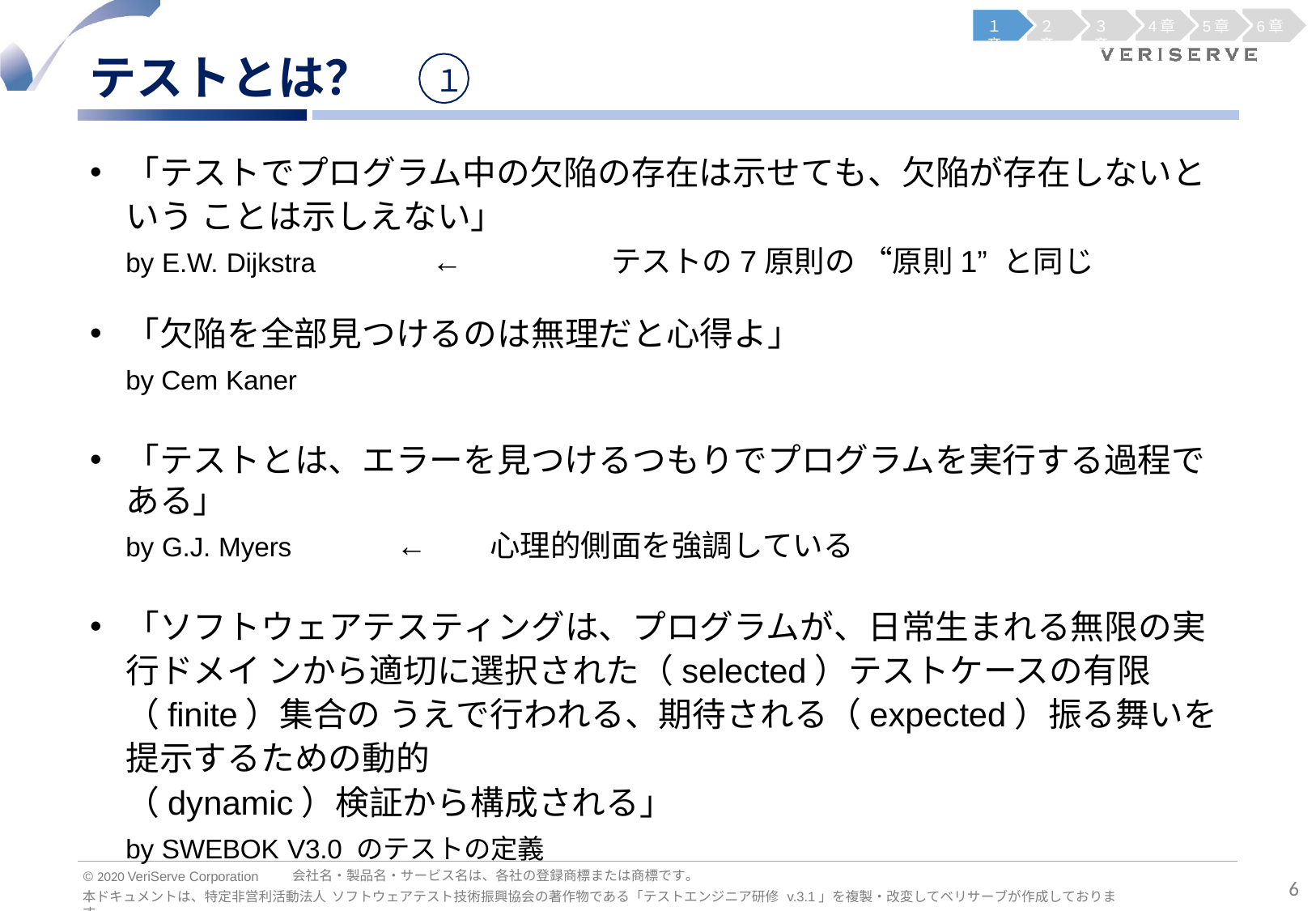

１章
２章
３章
4章
5章
6章
テストとは？

１
「テストでプログラム中の欠陥の存在は示せても、欠陥が存在しないという ことは示しえない」
by E.W. Dijkstra	←	テストの7原則の “原則1” と同じ

「欠陥を全部見つけるのは無理だと心得よ」
by Cem Kaner

「テストとは、エラーを見つけるつもりでプログラムを実行する過程である」
by G.J. Myers	←	心理的側面を強調している

「ソフトウェアテスティングは、プログラムが、日常生まれる無限の実行ドメイ ンから適切に選択された（selected）テストケースの有限（finite）集合の うえで行われる、期待される（expected）振る舞いを提示するための動的
（dynamic）検証から構成される」
by SWEBOK V3.0 のテストの定義
会社名・製品名・サービス名は、各社の登録商標または商標です。
© 2020 VeriServe Corporation
6
本ドキュメントは、特定非営利活動法人 ソフトウェアテスト技術振興協会の著作物である「テストエンジニア研修 v.3.1」を複製・改変してベリサーブが作成しております。